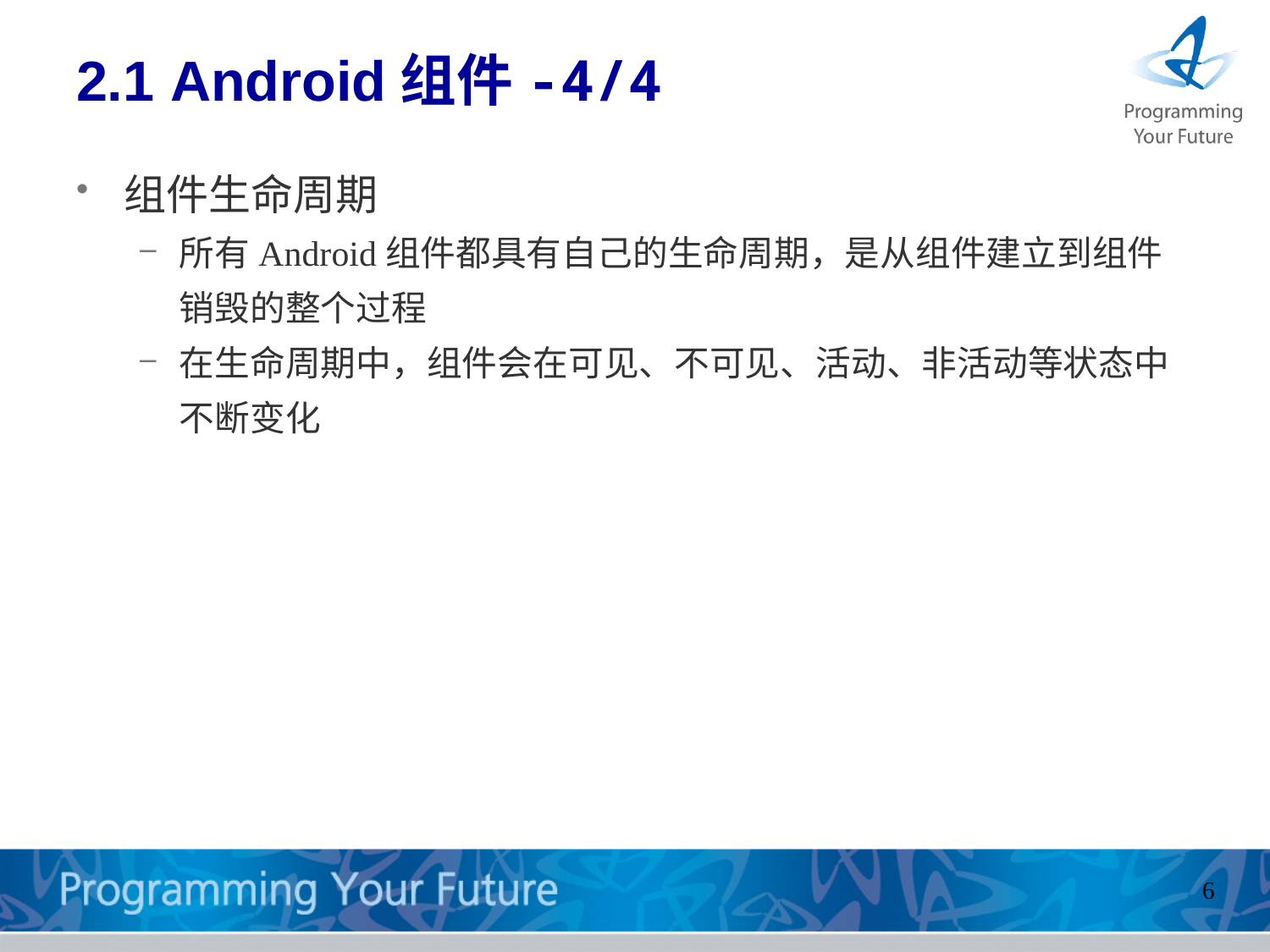

# 2.1 Android组件-4/4
组件生命周期
所有Android组件都具有自己的生命周期，是从组件建立到组件销毁的整个过程
在生命周期中，组件会在可见、不可见、活动、非活动等状态中不断变化